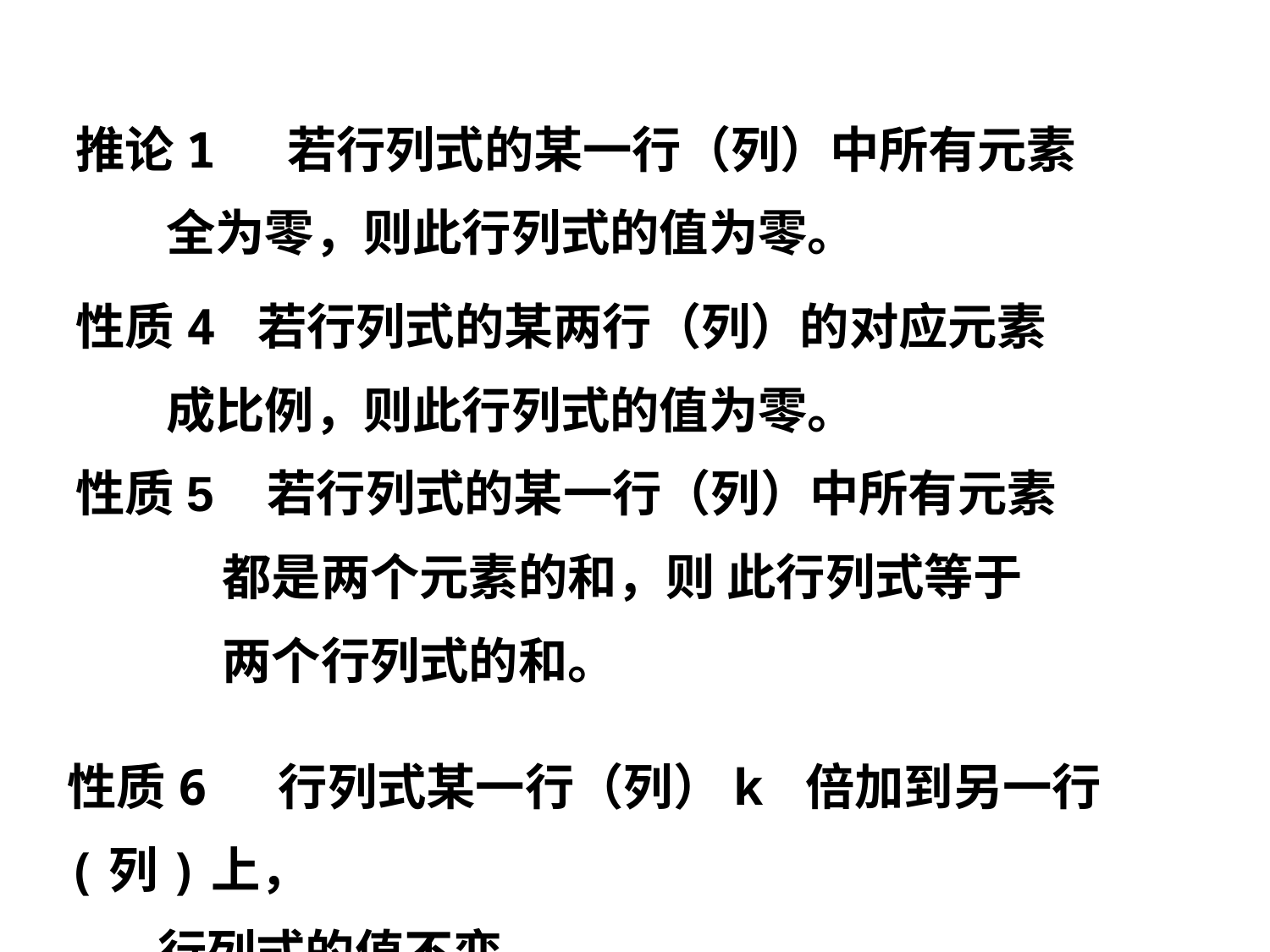

推论1  若行列式的某一行（列）中所有元素
       全为零，则此行列式的值为零。
性质4 若行列式的某两行（列）的对应元素
       成比例，则此行列式的值为零。
性质5   若行列式的某一行（列）中所有元素
            都是两个元素的和，则 此行列式等于
            两个行列式的和。
性质6  行列式某一行（列）k 倍加到另一行(列)上，
       行列式的值不变。